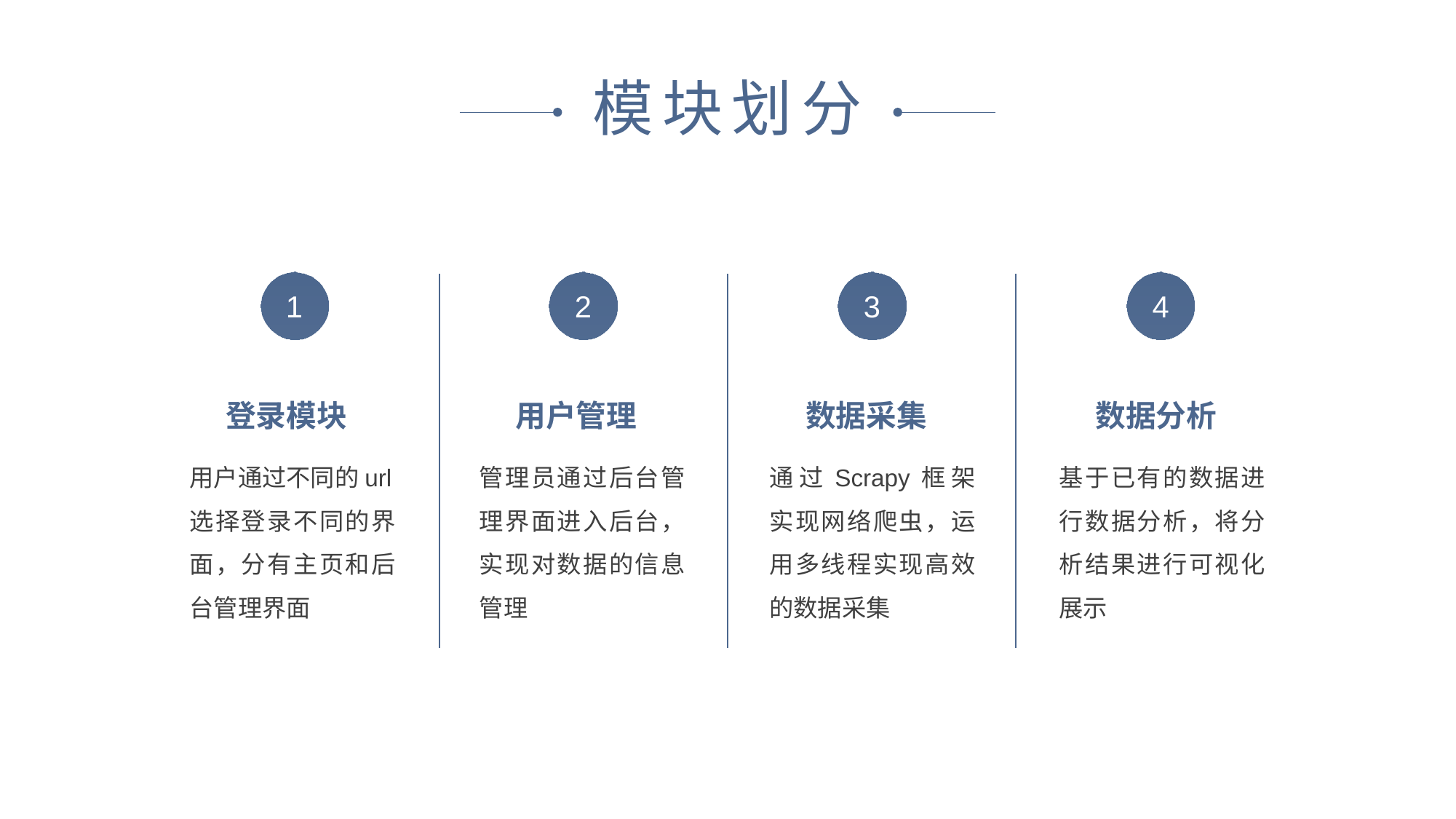

模块划分
1
2
3
4
登录模块
用户通过不同的url选择登录不同的界面，分有主页和后台管理界面
用户管理
管理员通过后台管理界面进入后台，实现对数据的信息管理
数据采集
通过Scrapy框架实现网络爬虫，运用多线程实现高效的数据采集
数据分析
基于已有的数据进行数据分析，将分析结果进行可视化展示